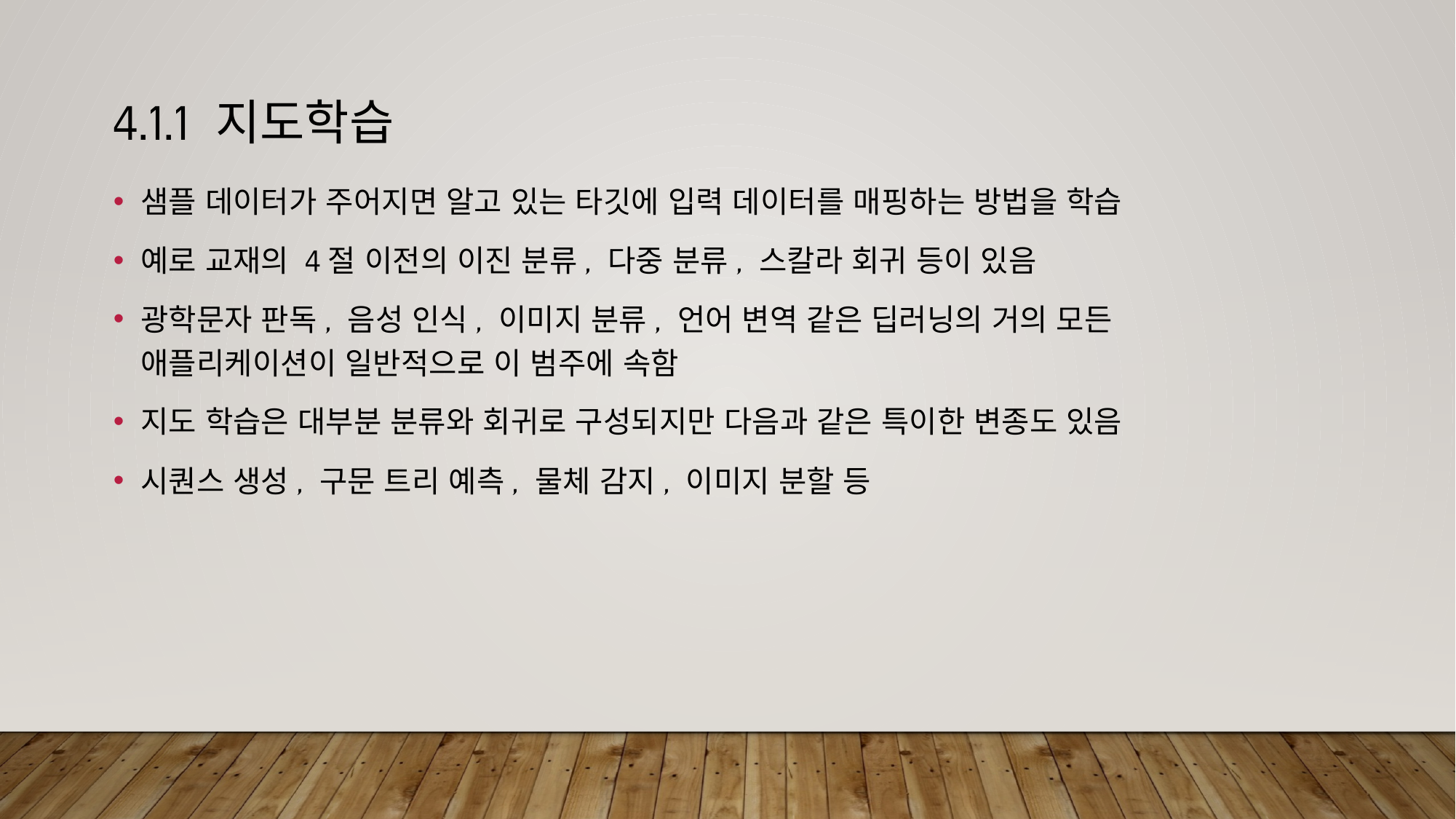

4.1.1 지도학습
샘플 데이터가 주어지면 알고 있는 타깃에 입력 데이터를 매핑하는 방법을 학습
예로 교재의 4절 이전의 이진 분류, 다중 분류, 스칼라 회귀 등이 있음
광학문자 판독, 음성 인식, 이미지 분류, 언어 변역 같은 딥러닝의 거의 모든  애플리케이션이 일반적으로 이 범주에 속함
지도 학습은 대부분 분류와 회귀로 구성되지만 다음과 같은 특이한 변종도 있음
시퀀스 생성, 구문 트리 예측, 물체 감지, 이미지 분할 등